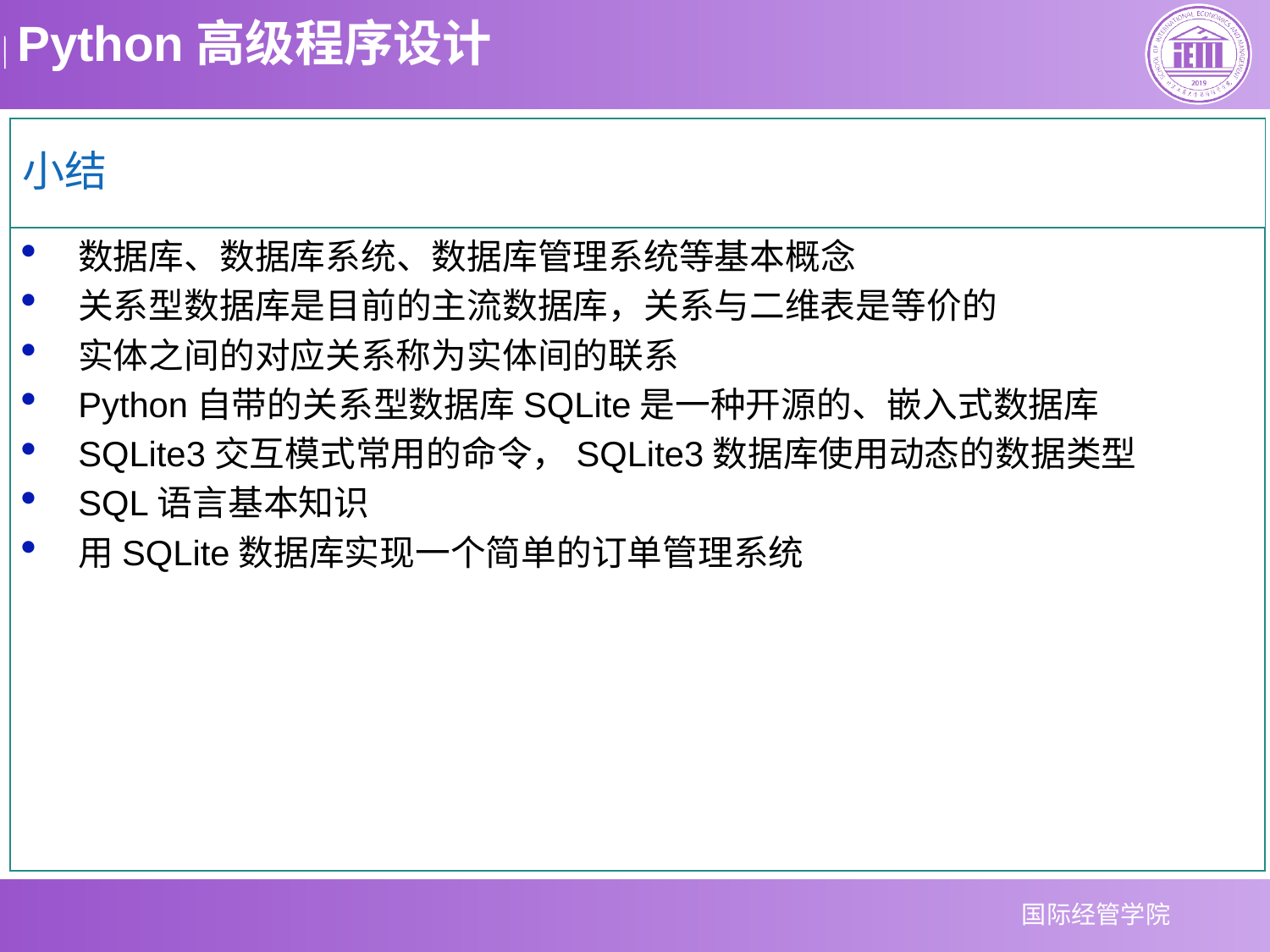

小结
数据库、数据库系统、数据库管理系统等基本概念
关系型数据库是目前的主流数据库，关系与二维表是等价的
实体之间的对应关系称为实体间的联系
Python自带的关系型数据库SQLite是一种开源的、嵌入式数据库
SQLite3交互模式常用的命令，SQLite3数据库使用动态的数据类型
SQL语言基本知识
用SQLite数据库实现一个简单的订单管理系统